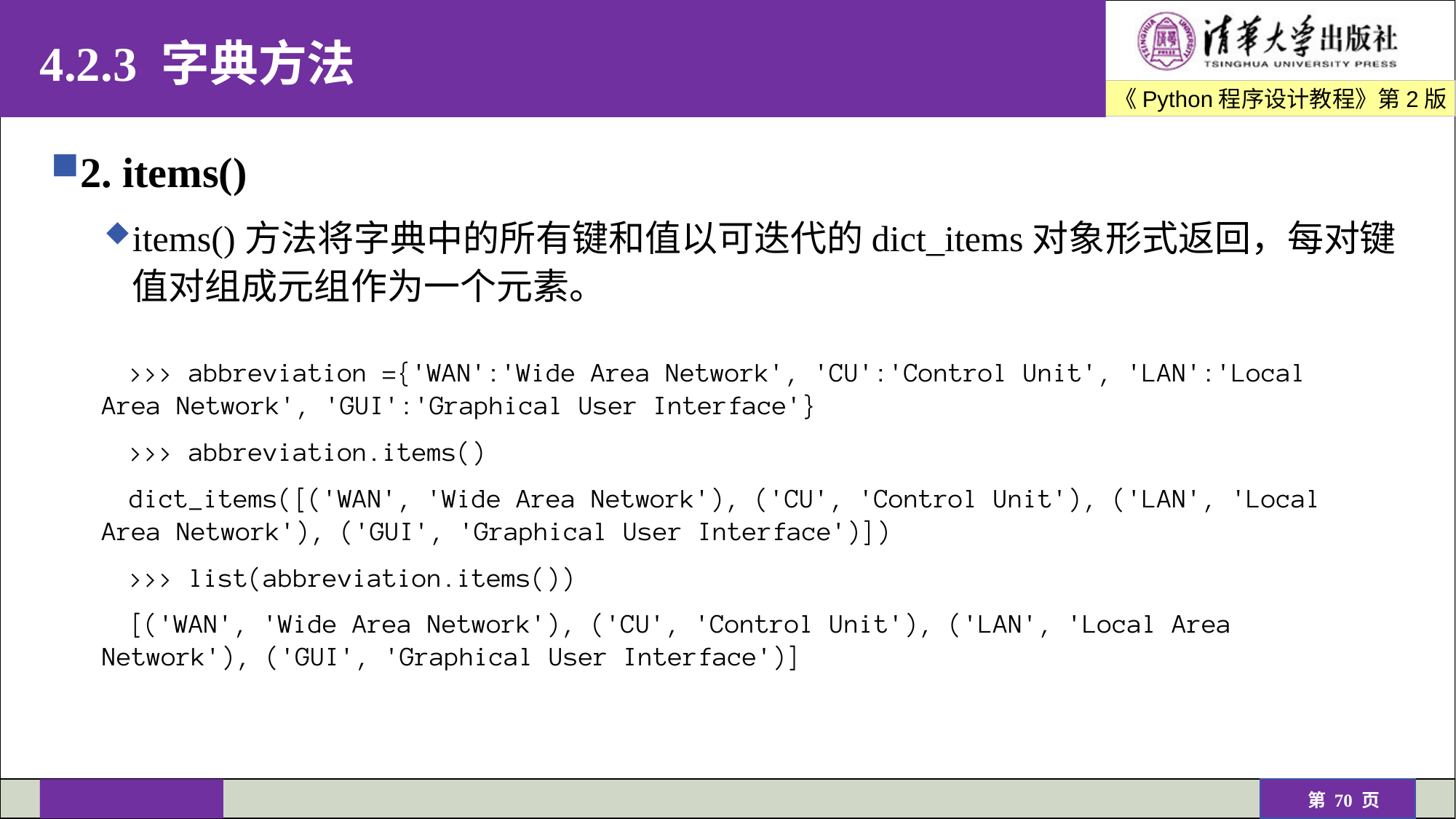

# 4.2.3 字典方法
2. items()
items()方法将字典中的所有键和值以可迭代的dict_items对象形式返回，每对键值对组成元组作为一个元素。
>>> abbreviation ={'WAN':'Wide Area Network', 'CU':'Control Unit', 'LAN':'Local Area Network', 'GUI':'Graphical User Interface'}
>>> abbreviation.items()
dict_items([('WAN', 'Wide Area Network'), ('CU', 'Control Unit'), ('LAN', 'Local Area Network'), ('GUI', 'Graphical User Interface')])
>>> list(abbreviation.items())
[('WAN', 'Wide Area Network'), ('CU', 'Control Unit'), ('LAN', 'Local Area Network'), ('GUI', 'Graphical User Interface')]